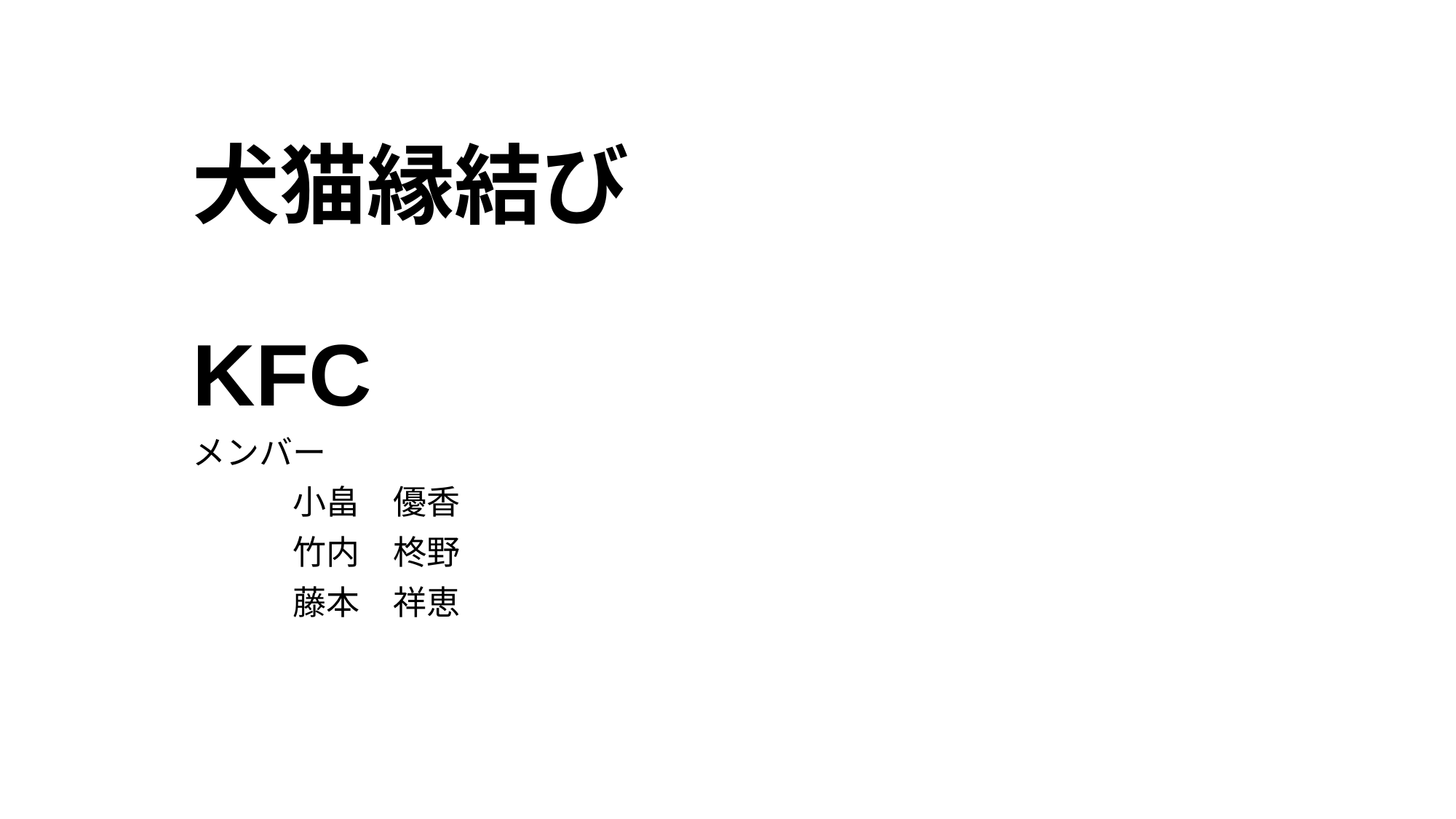

# 犬猫縁結び KFC
メンバー
	小畠　優香
	竹内　柊野
	藤本　祥恵